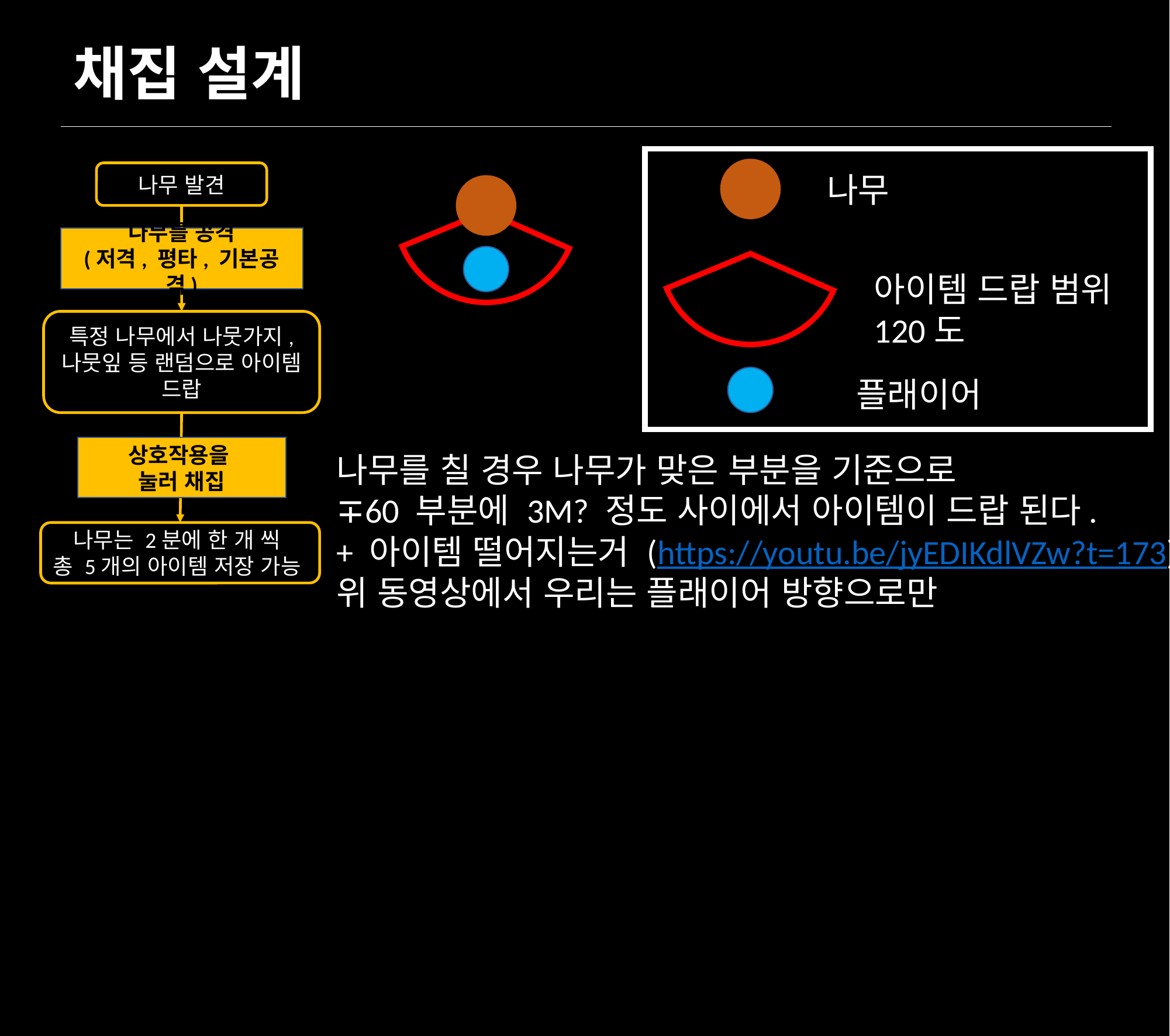

채집 설계

나무 발견

나무

나무를 공격
(저격, 평타, 기본공격)

아이템 드랍 범위
120도
특정 나무에서 나뭇가지,
나뭇잎 등 랜덤으로 아이템 드랍

플래이어
상호작용을
눌러 채집
나무를 칠 경우 나무가 맞은 부분을 기준으로
∓60 부분에 3M? 정도 사이에서 아이템이 드랍 된다.
+ 아이템 떨어지는거 (https://youtu.be/jyEDIKdlVZw?t=173)
위 동영상에서 우리는 플래이어 방향으로만
나무는 2분에 한 개 씩
총 5개의 아이템 저장 가능